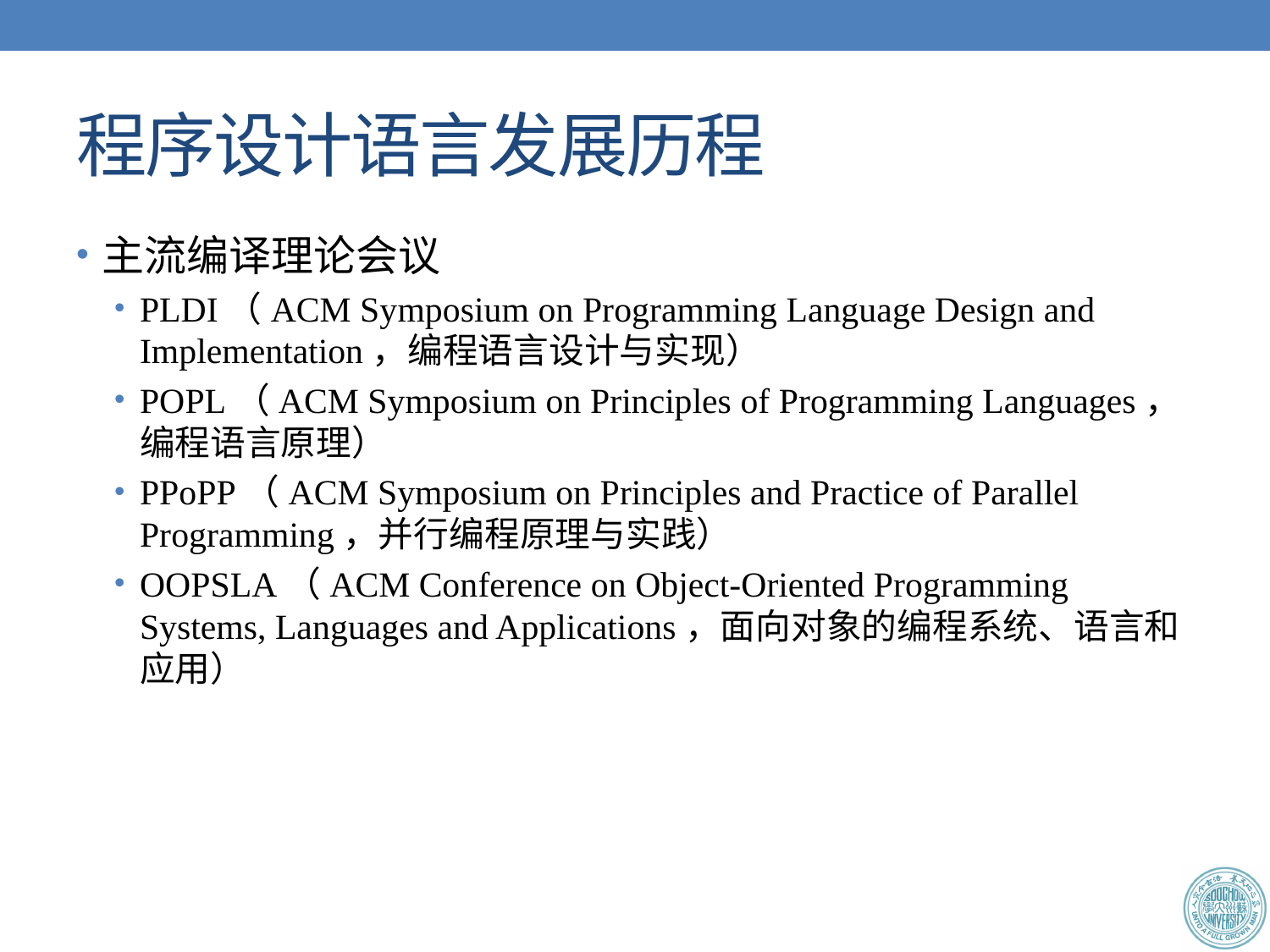

# 程序设计语言发展历程
主流编译理论会议
PLDI（ACM Symposium on Programming Language Design and Implementation，编程语言设计与实现）
POPL（ACM Symposium on Principles of Programming Languages，编程语言原理）
PPoPP（ACM Symposium on Principles and Practice of Parallel Programming，并行编程原理与实践）
OOPSLA（ACM Conference on Object-Oriented Programming  Systems, Languages and Applications，面向对象的编程系统、语言和应用）